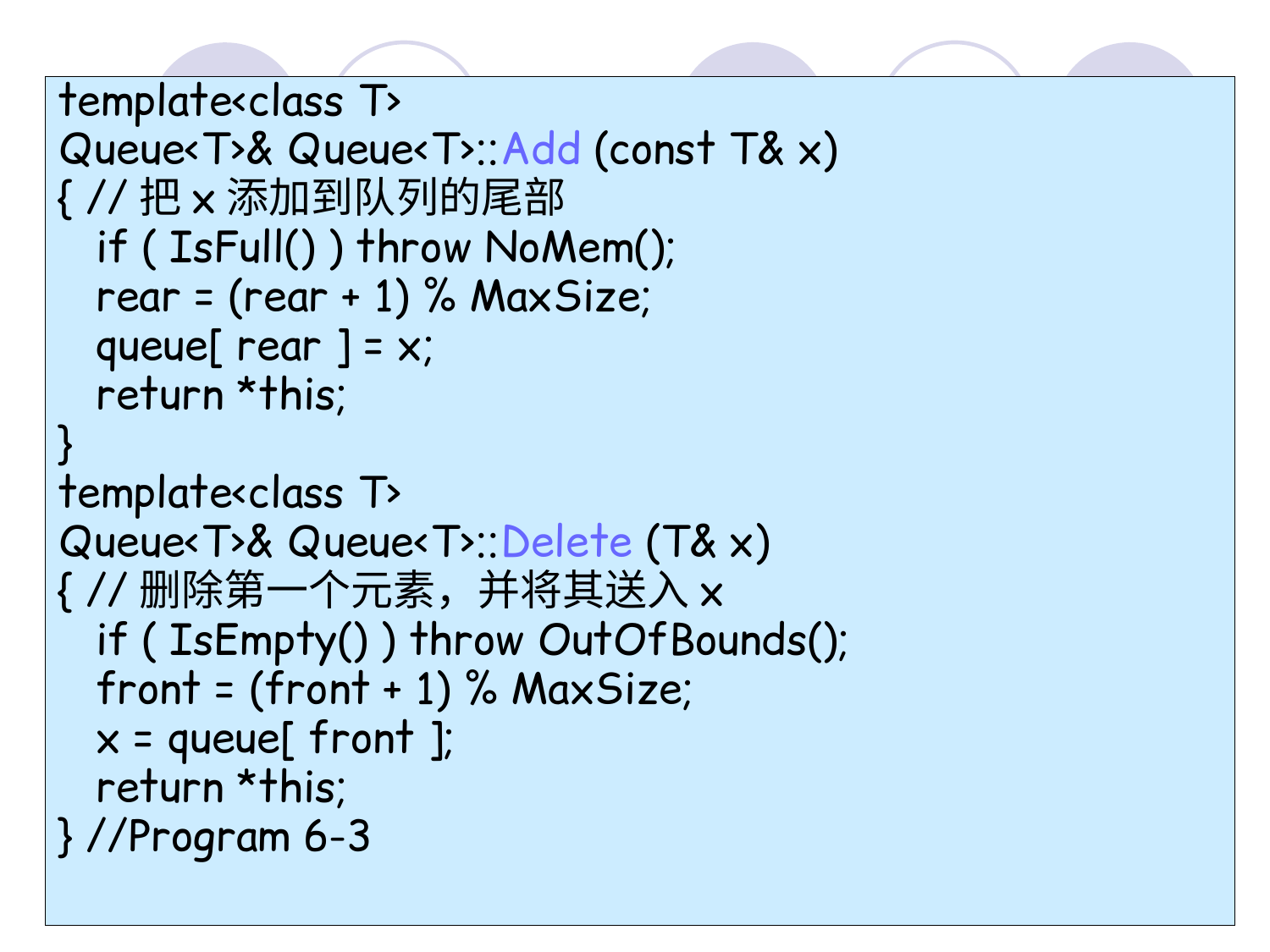

# 6.2	Formula-Based Representation
template<class T>
Queue<T>& Queue<T>::Add (const T& x)
{ //把x添加到队列的尾部
   if ( IsFull() ) throw NoMem();
   rear = (rear + 1) % MaxSize;
   queue[ rear ] = x;
   return *this;
}
template<class T>
Queue<T>& Queue<T>::Delete (T& x)
{ //删除第一个元素，并将其送入x
   if ( IsEmpty() ) throw OutOfBounds();
   front = (front + 1) % MaxSize;
   x = queue[ front ];
   return *this;
} //Program 6-3

12